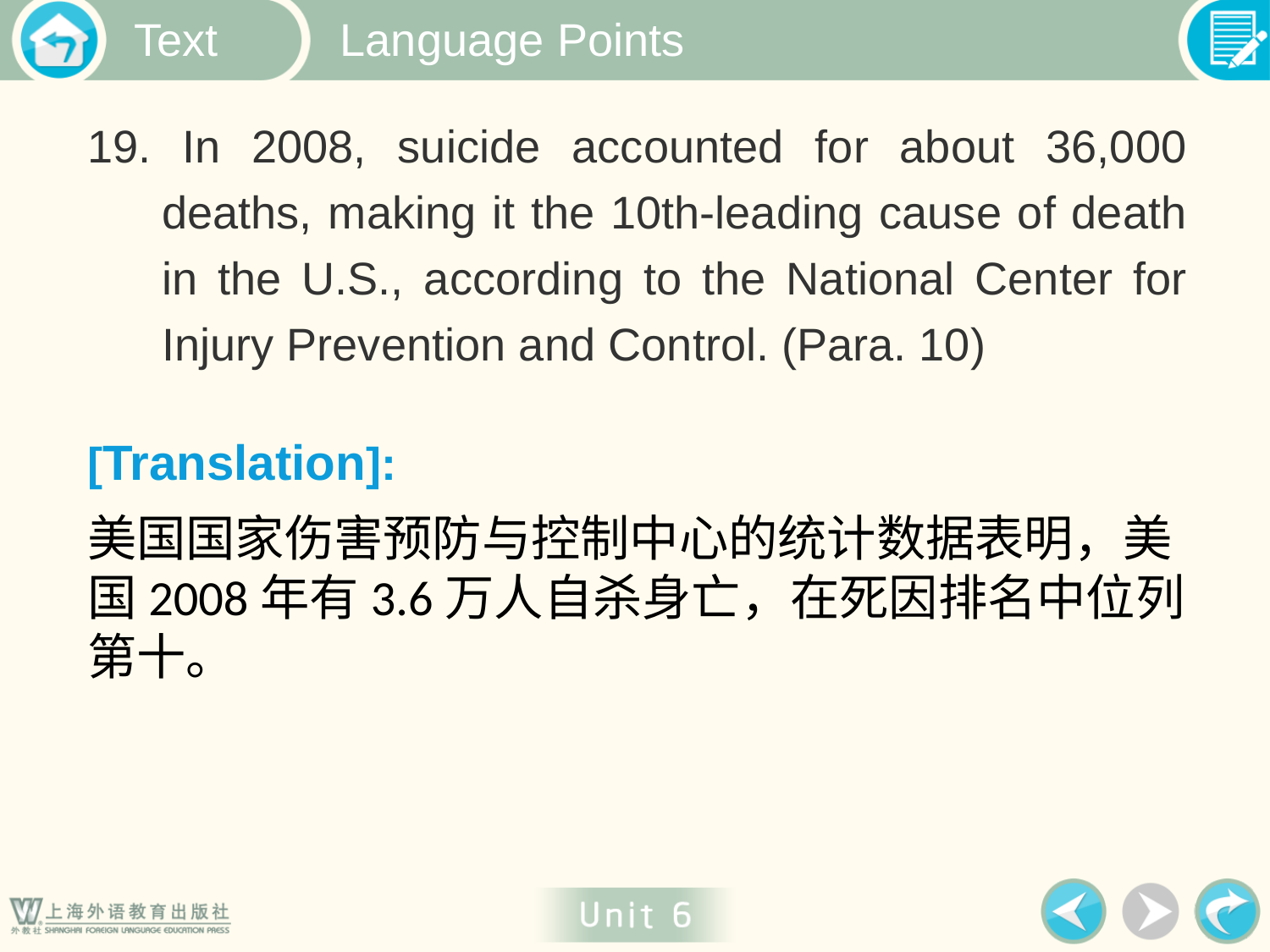

Language Points
19. In 2008, suicide accounted for about 36,000 deaths, making it the 10th-leading cause of death in the U.S., according to the National Center for Injury Prevention and Control. (Para. 10)

[Translation]:
美国国家伤害预防与控制中心的统计数据表明，美国2008年有3.6万人自杀身亡，在死因排名中位列第十。